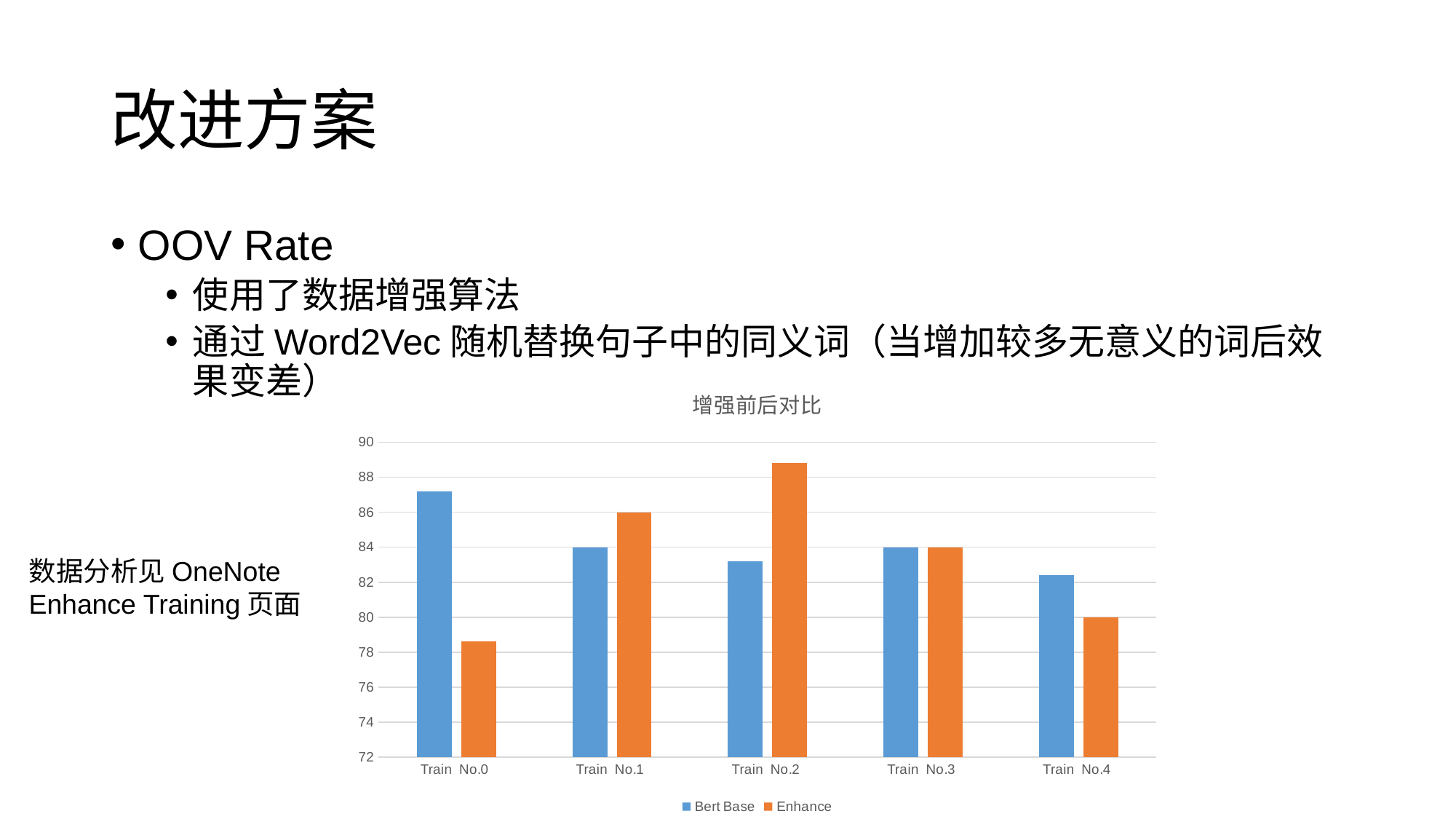

# 改进方案
OOV Rate
使用了数据增强算法
通过Word2Vec随机替换句子中的同义词（当增加较多无意义的词后效果变差）

### Chart: 增强前后对比

| Category | Bert Base | Enhance |
|---|---|---|
| Train  No.0  | 87.2 | 78.6 |
| Train  No.1  | 84.0 | 86.0 |
| Train  No.2  | 83.2 | 88.8 |
| Train  No.3  | 84.0 | 84.0 |
| Train  No.4  | 82.4 | 80.0 |
数据分析见OneNote
Enhance Training页面